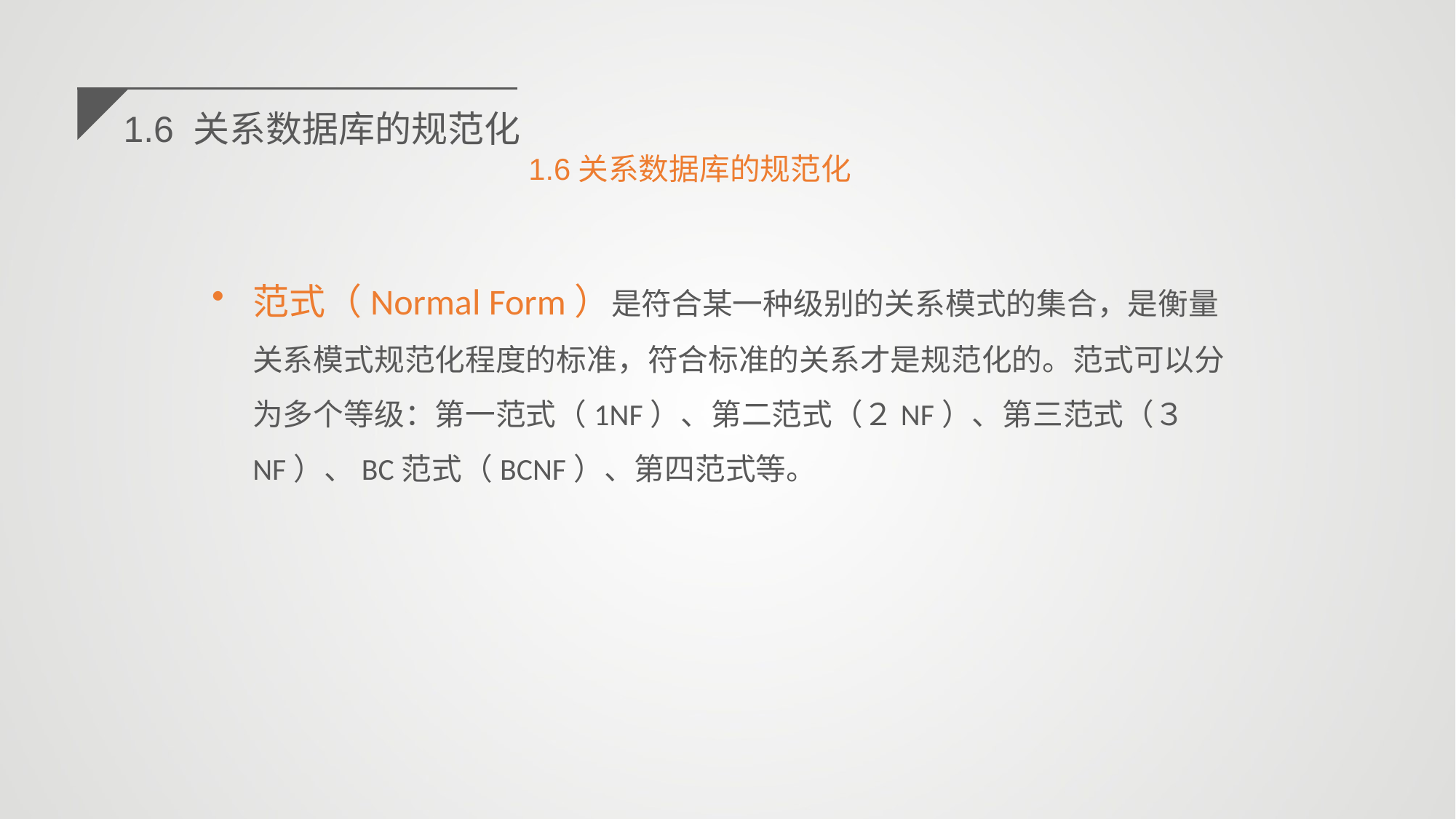

1.6 关系数据库的规范化
1.6关系数据库的规范化

范式（Normal Form）是符合某一种级别的关系模式的集合，是衡量关系模式规范化程度的标准，符合标准的关系才是规范化的。范式可以分为多个等级：第一范式（1NF）、第二范式（２NF）、第三范式（３NF）、BC范式（BCNF）、第四范式等。